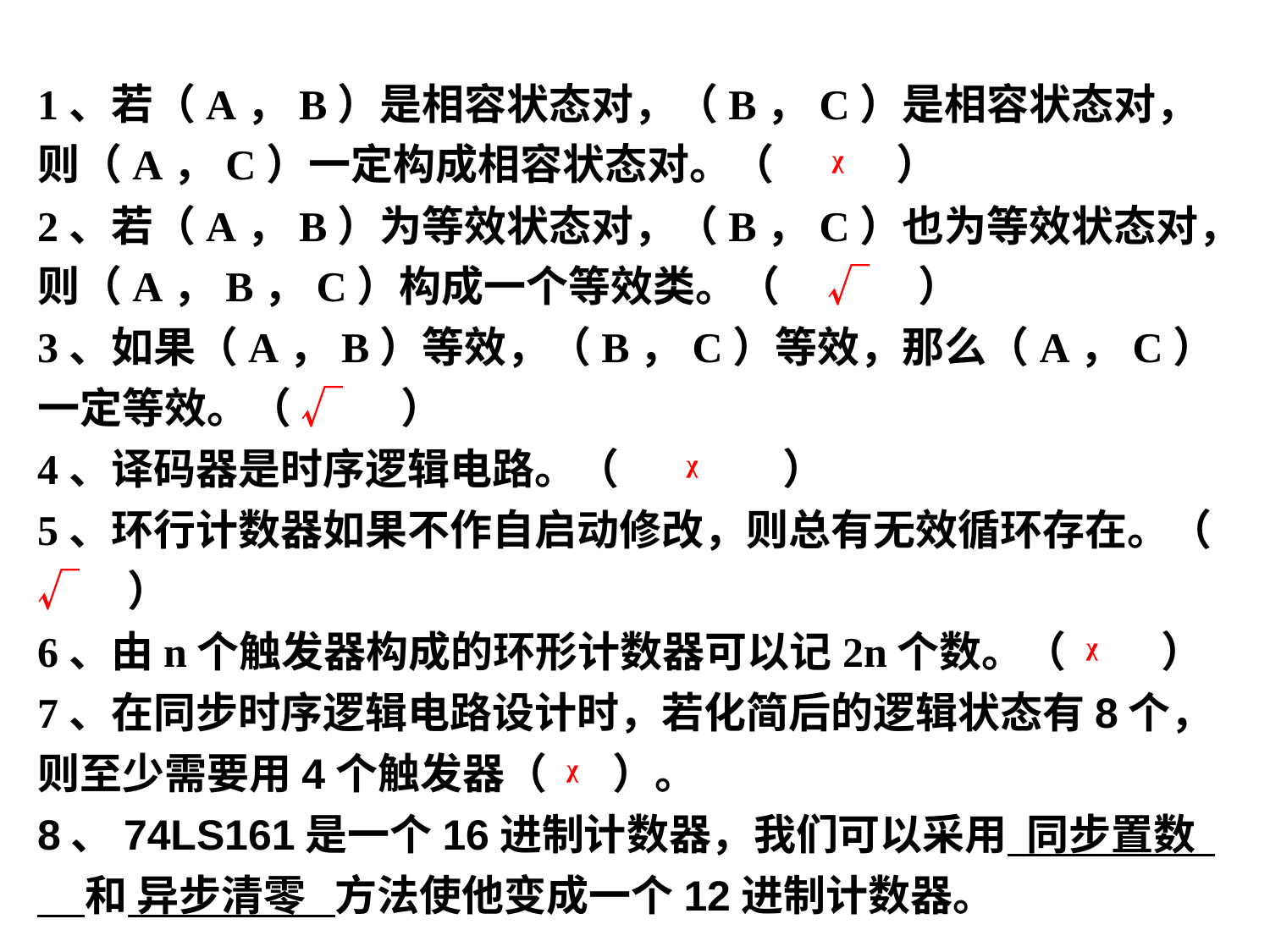

1、若（A，B）是相容状态对，（B，C）是相容状态对，则（A，C）一定构成相容状态对。（     ᵡ    ）
2、若（A，B）为等效状态对，（B，C）也为等效状态对，则（A，B，C）构成一个等效类。（     √     ）
3、如果（A，B）等效，（B，C）等效，那么（A，C）一定等效。（ √      ）
4、译码器是时序逻辑电路。（      ᵡ       ）
5、环行计数器如果不作自启动修改，则总有无效循环存在。（ √     ）
6、由n个触发器构成的环形计数器可以记2n个数。（ ᵡ     ）
7、在同步时序逻辑电路设计时，若化简后的逻辑状态有8个，则至少需要用4个触发器（ ᵡ  ）。
8、74LS161是一个16进制计数器，我们可以采用  同步置数        和 异步清零   方法使他变成一个12进制计数器。